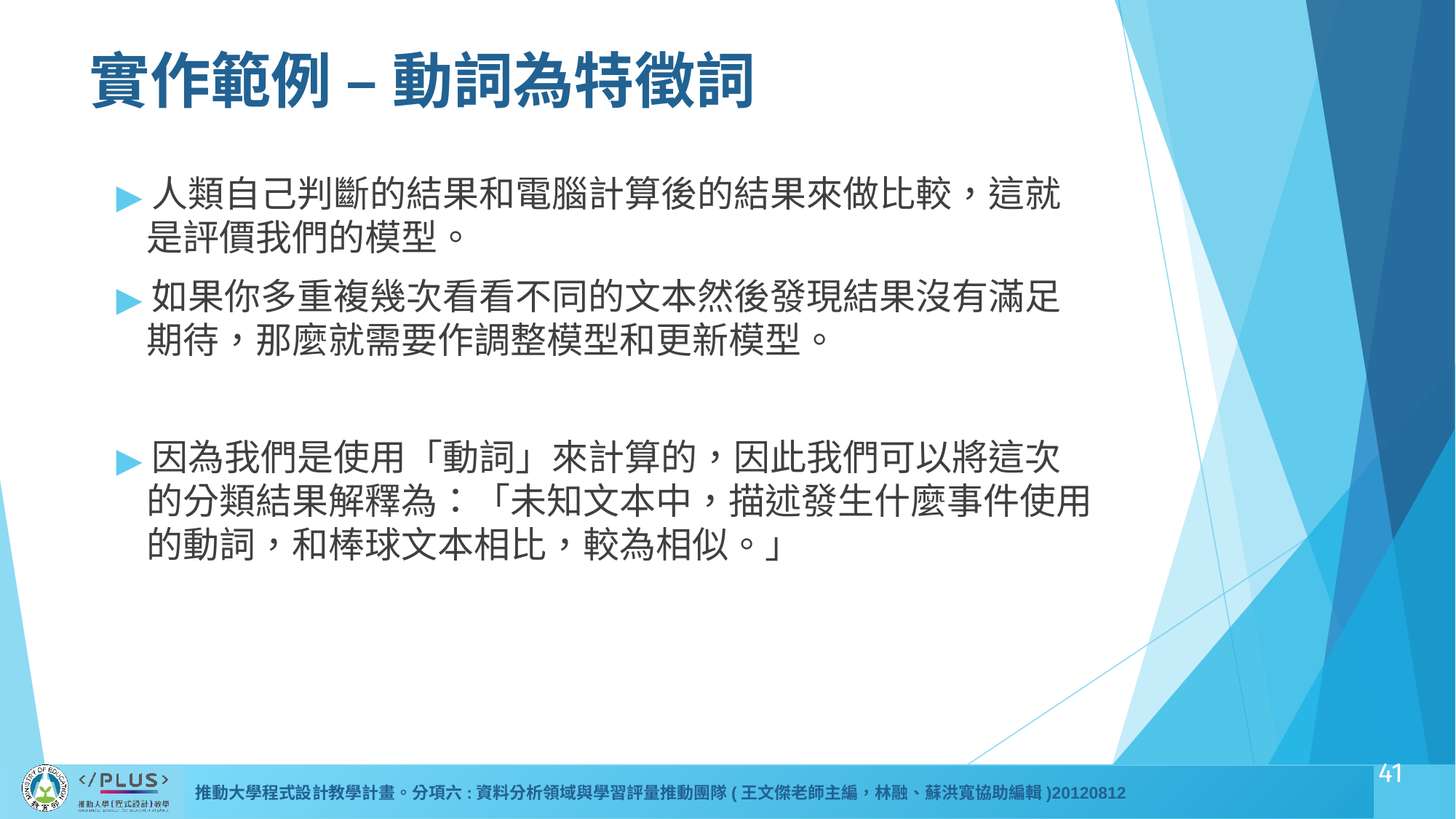

# 實作範例 – 動詞為特徵詞
人類自己判斷的結果和電腦計算後的結果來做比較，這就是評價我們的模型。
如果你多重複幾次看看不同的文本然後發現結果沒有滿足期待，那麼就需要作調整模型和更新模型。

因為我們是使用「動詞」來計算的，因此我們可以將這次的分類結果解釋為：「未知文本中，描述發生什麼事件使用的動詞，和棒球文本相比，較為相似。」

41